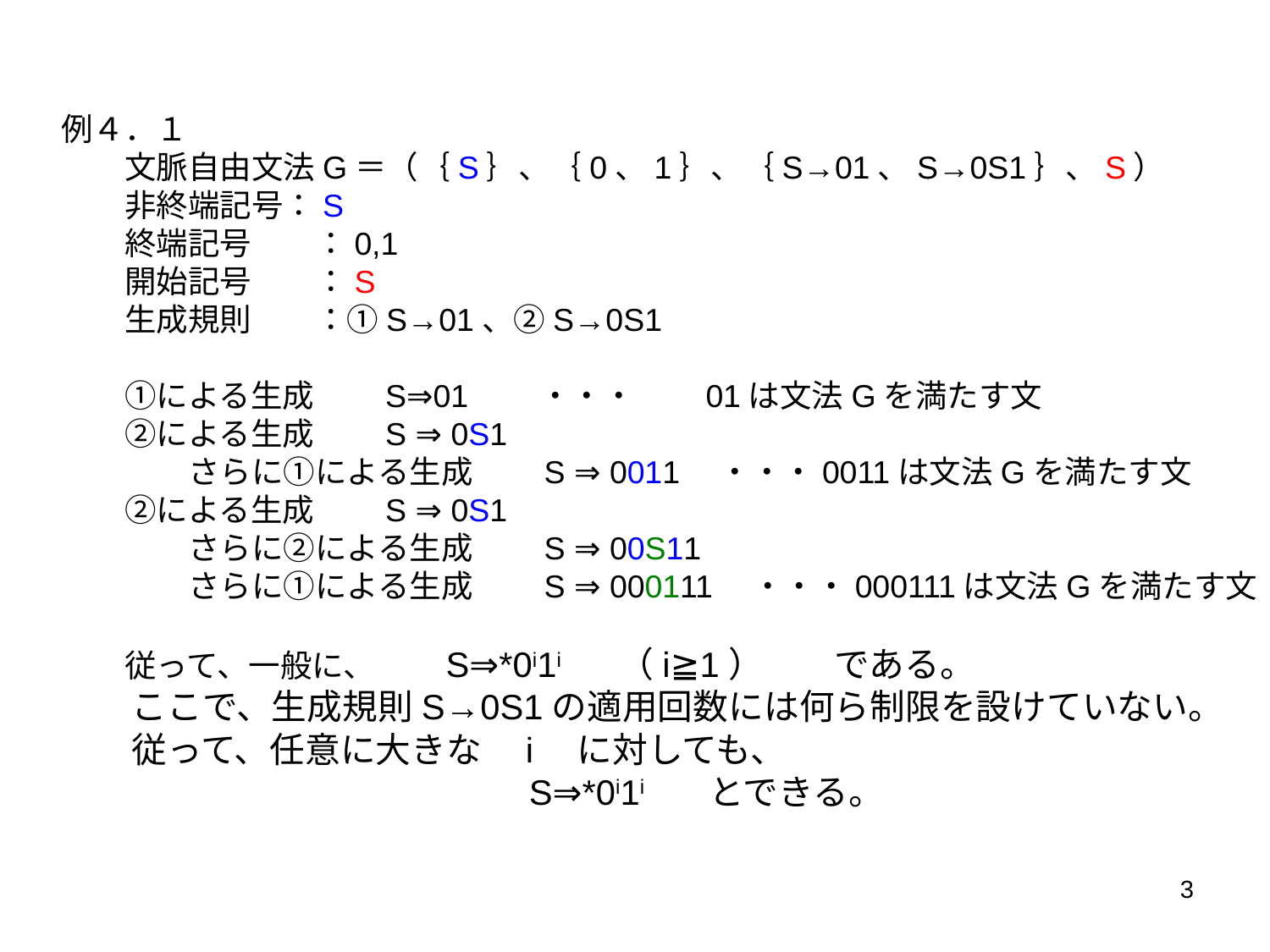

例４．１
　　文脈自由文法G＝（｛S｝、｛0、1｝、｛S→01、S→0S1｝、S）
　　非終端記号：S
　　終端記号　　：0,1
　　開始記号　　：S
　　生成規則　　：①S→01、②S→0S1

　　①による生成　　S⇒01　　・・・　　01は文法Gを満たす文
　　②による生成　　S ⇒ 0S1
　　　　さらに①による生成　　S ⇒ 0011　・・・0011は文法Gを満たす文
　　②による生成　　S ⇒ 0S1
　　　　さらに②による生成　　S ⇒ 00S11
　　　　さらに①による生成　　S ⇒ 000111　・・・000111は文法Gを満たす文

　　従って、一般に、　　S⇒*0i1i　　 （i≧1）　　である。
　　ここで、生成規則S→0S1の適用回数には何ら制限を設けていない。
　　従って、任意に大きな　i　に対しても、
　　　　　　　　　　　　　S⇒*0i1i　　とできる。
3